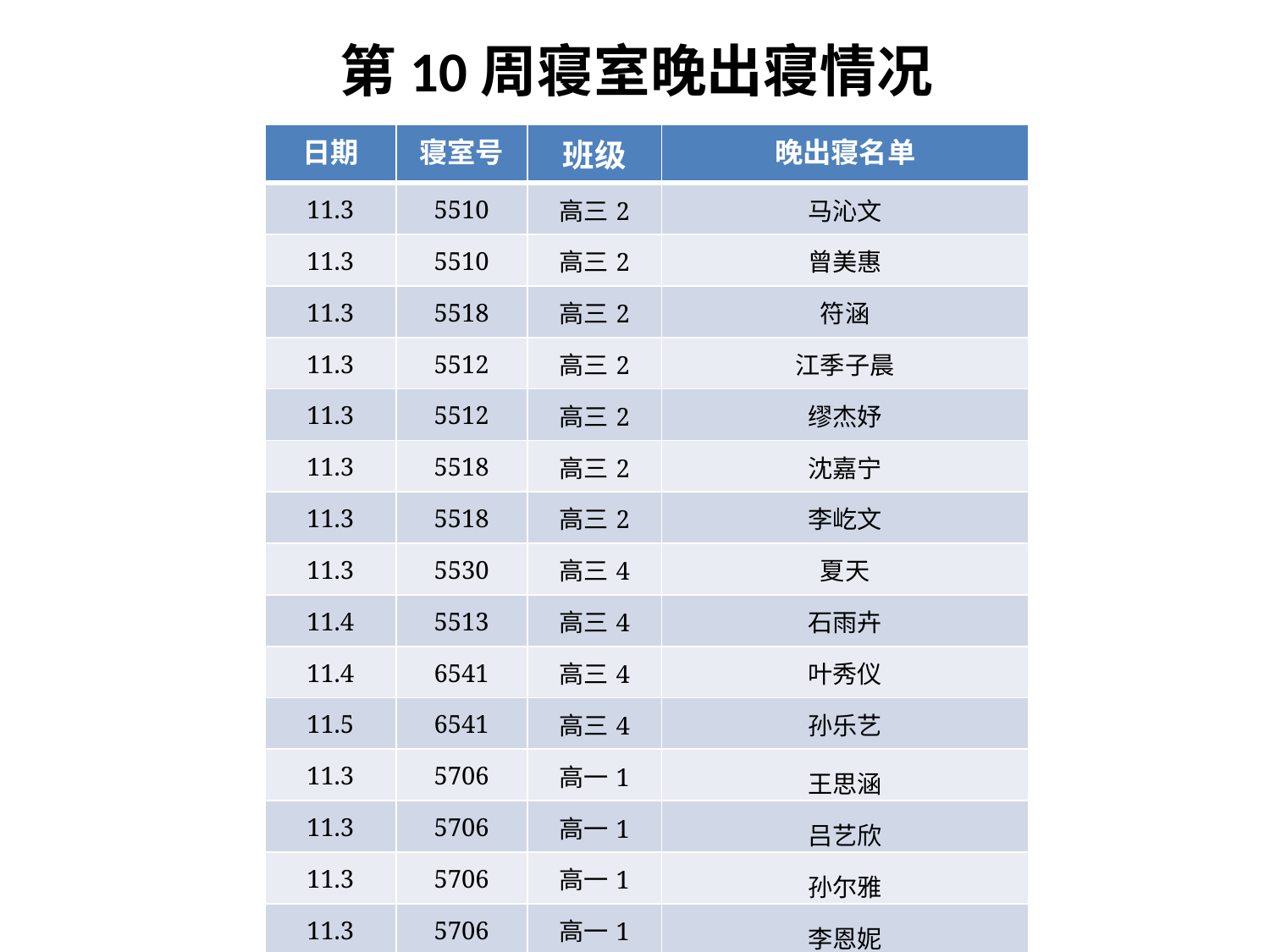

# 第10周寝室晚出寝情况
| 日期 | 寝室号 | 班级 | 晚出寝名单 |
| --- | --- | --- | --- |
| 11.3 | 5510 | 高三2 | 马沁文 |
| 11.3 | 5510 | 高三2 | 曾美惠 |
| 11.3 | 5518 | 高三2 | 符涵 |
| 11.3 | 5512 | 高三2 | 江季子晨 |
| 11.3 | 5512 | 高三2 | 缪杰妤 |
| 11.3 | 5518 | 高三2 | 沈嘉宁 |
| 11.3 | 5518 | 高三2 | 李屹文 |
| 11.3 | 5530 | 高三4 | 夏天 |
| 11.4 | 5513 | 高三4 | 石雨卉 |
| 11.4 | 6541 | 高三4 | 叶秀仪 |
| 11.5 | 6541 | 高三4 | 孙乐艺 |
| 11.3 | 5706 | 高一1 | 王思涵 |
| 11.3 | 5706 | 高一1 | 吕艺欣 |
| 11.3 | 5706 | 高一1 | 孙尔雅 |
| 11.3 | 5706 | 高一1 | 李恩妮 |